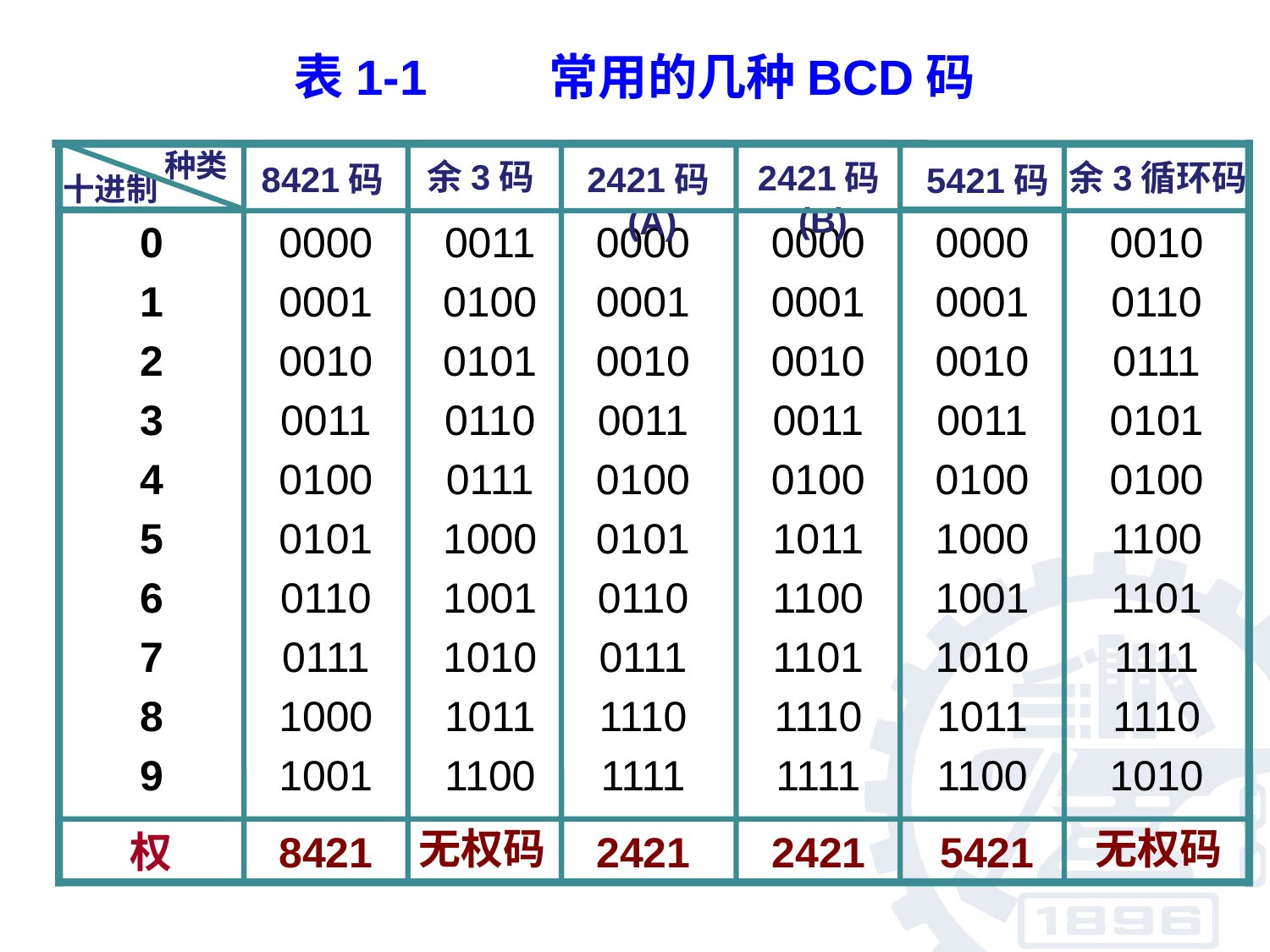

表1-1        常用的几种BCD码
种类

余3码
2421码(B)
余3循环码
2421码(A)
8421码
5421码
十进制
0
1
2
3
4
5
6
7
8
9
0000
0001
0010
0011
0100
0101
0110
0111
1000
1001
0011
0100
0101
0110
0111
1000
1001
1010
1011
1100
0000
0001
0010
0011
0100
0101
0110
0111
1110
1111
0000
0001
0010
0011
0100
1011
1100
1101
1110
1111
0000
0001
0010
0011
0100
1000
1001
1010
1011
1100
0010
0110
0111
0101
0100
1100
1101
1111
1110
1010

无权码
无权码
权

8421
2421
2421
5421